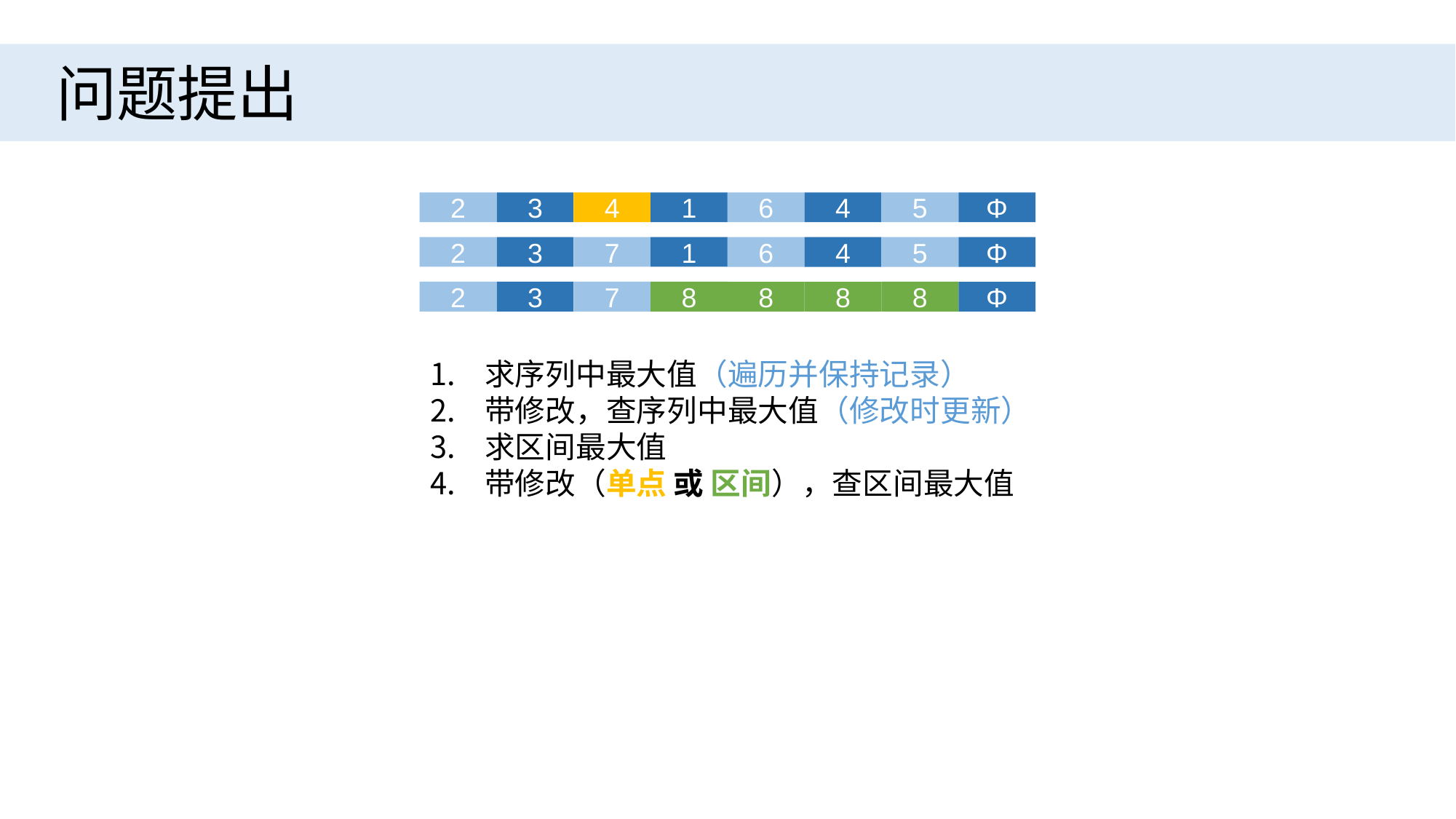

问题提出
3
1
2
4
4
Φ
6
5
3
1
2
7
4
Φ
6
5
3
8
8
2
7
8
Φ
8
求序列中最大值（遍历并保持记录）
带修改，查序列中最大值（修改时更新）
求区间最大值
带修改（单点 或 区间），查区间最大值